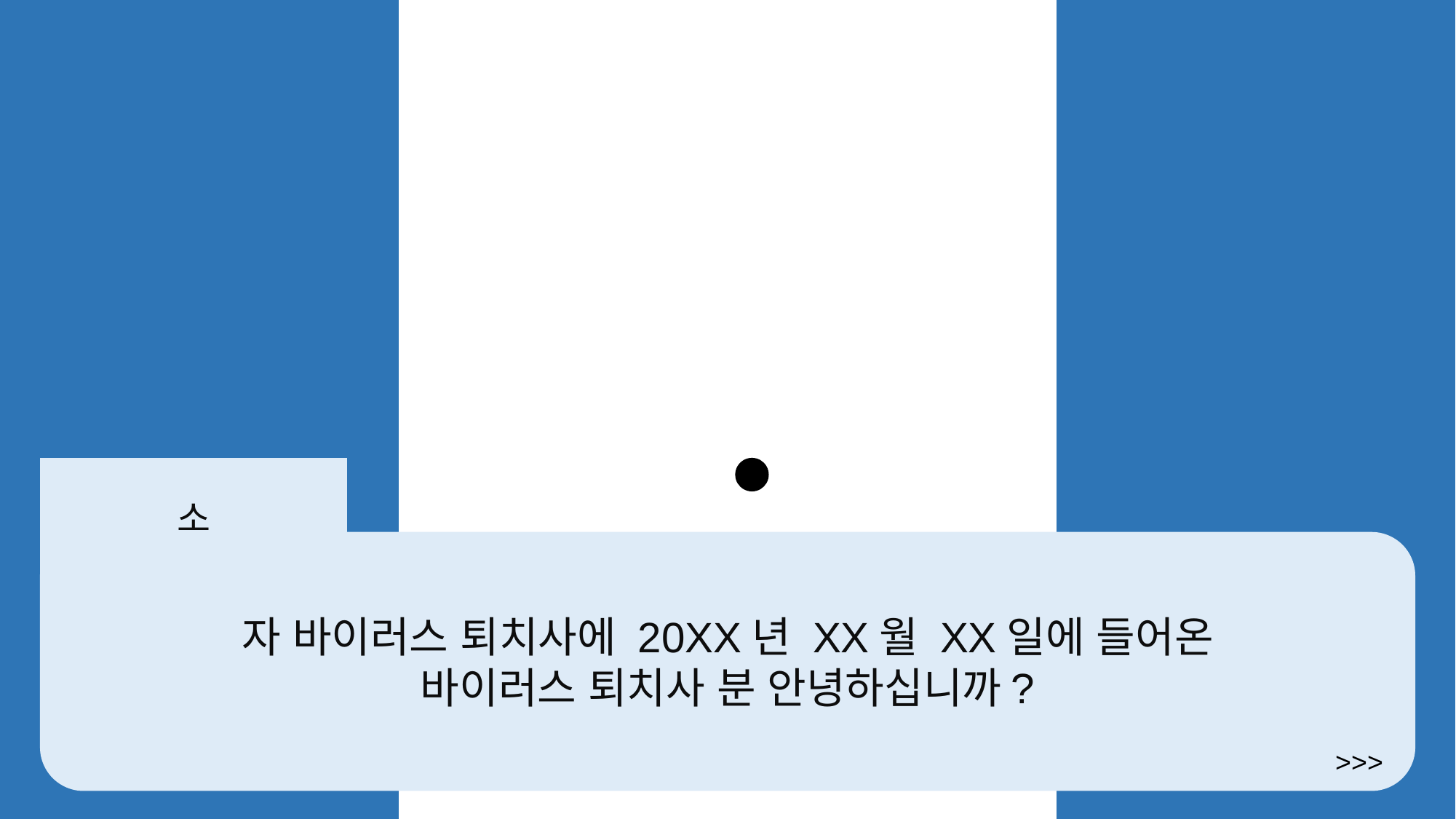

소

자 바이러스 퇴치사에 20XX년 XX월 XX일에 들어온
바이러스 퇴치사 분 안녕하십니까?
>>>